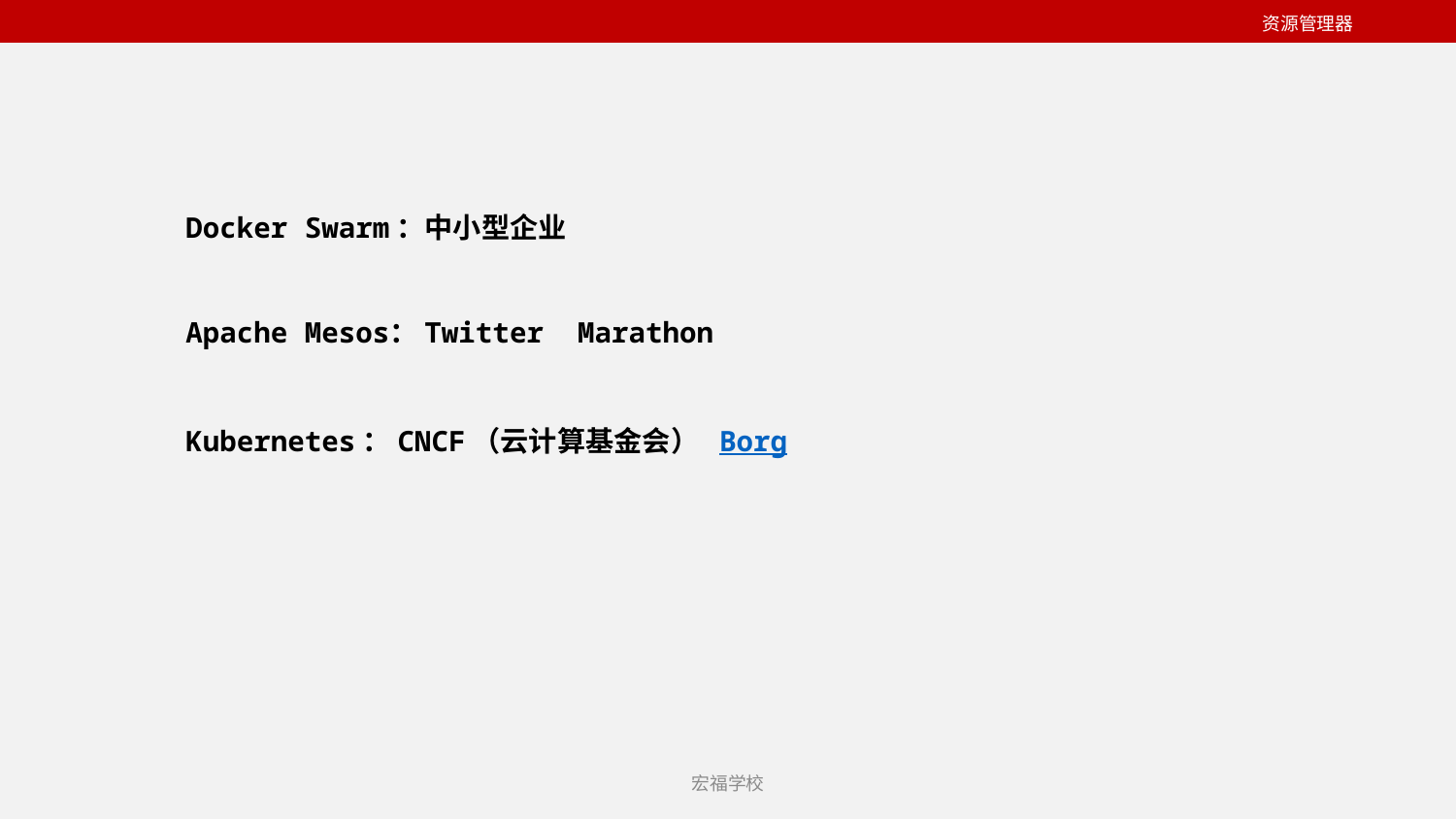

资源管理器
Docker Swarm：中小型企业

Apache Mesos：Twitter  Marathon

Kubernetes：CNCF（云计算基金会）  Borg
5
宏福学校